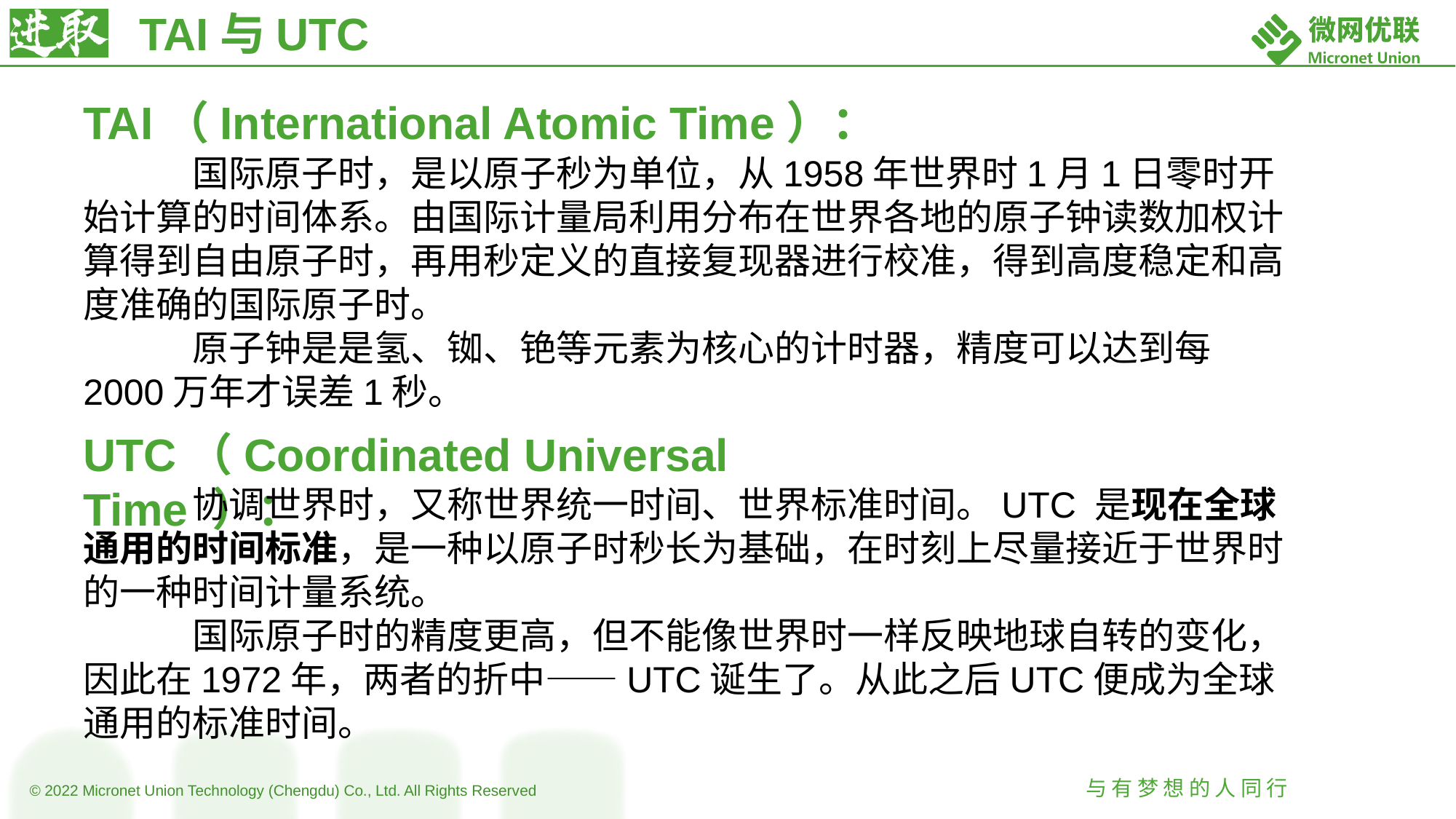

TAI与UTC
TAI（International Atomic Time）：
	国际原子时，是以原子秒为单位，从1958年世界时1月1日零时开始计算的时间体系。由国际计量局利用分布在世界各地的原子钟读数加权计算得到自由原子时，再用秒定义的直接复现器进行校准，得到高度稳定和高度准确的国际原子时。
	原子钟是是氢、铷、铯等元素为核心的计时器，精度可以达到每2000万年才误差1秒。
UTC（Coordinated Universal Time ）：
	协调世界时，又称世界统一时间、世界标准时间。UTC 是现在全球通用的时间标准，是一种以原子时秒长为基础，在时刻上尽量接近于世界时的一种时间计量系统。
	国际原子时的精度更高，但不能像世界时一样反映地球自转的变化，因此在1972年，两者的折中——UTC诞生了。从此之后UTC便成为全球通用的标准时间。